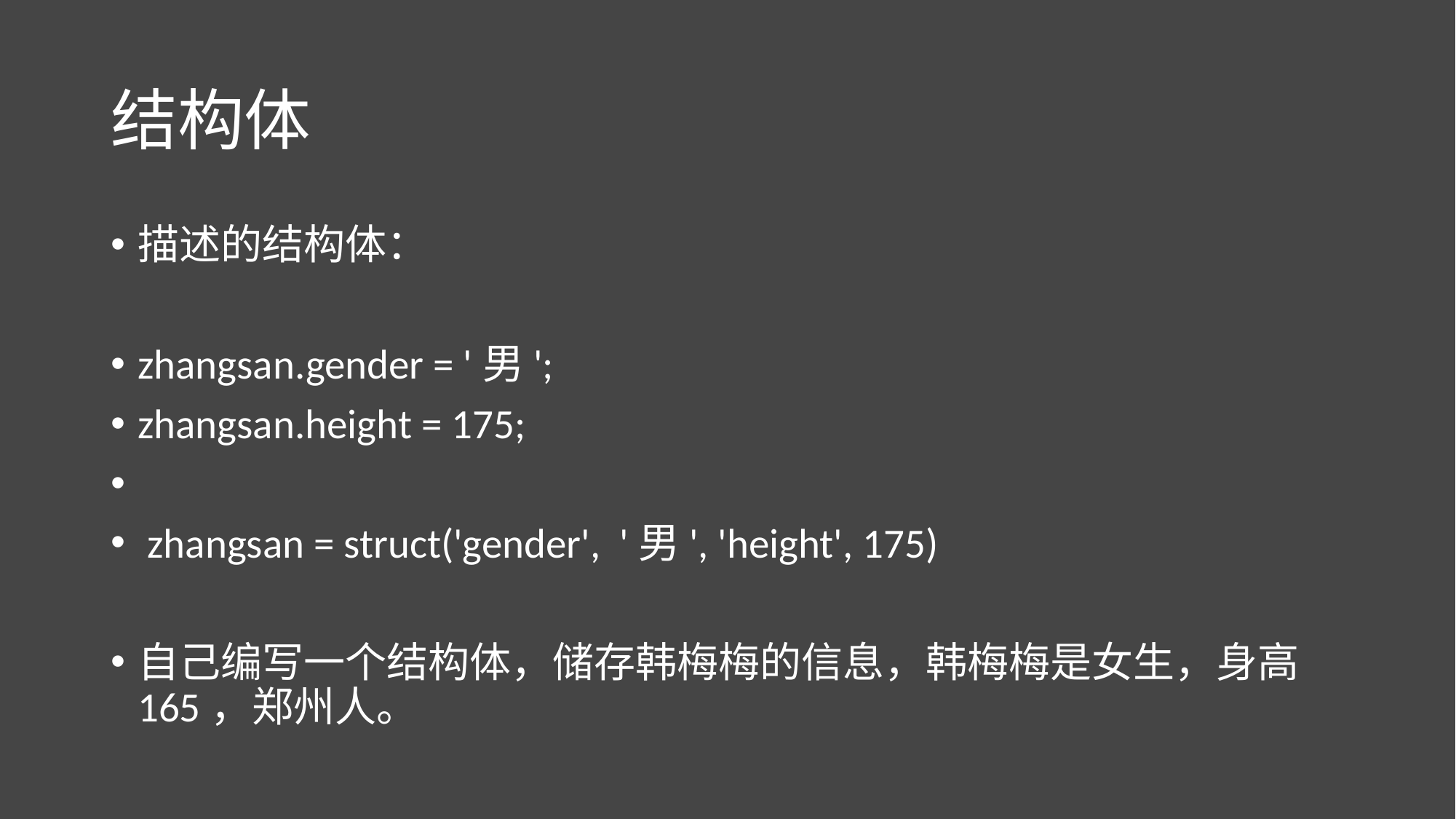

# 结构体
描述的结构体：

zhangsan.gender = '男';
zhangsan.height = 175;

 zhangsan = struct('gender',  '男', 'height', 175)

自己编写一个结构体，储存韩梅梅的信息，韩梅梅是女生，身高165，郑州人。